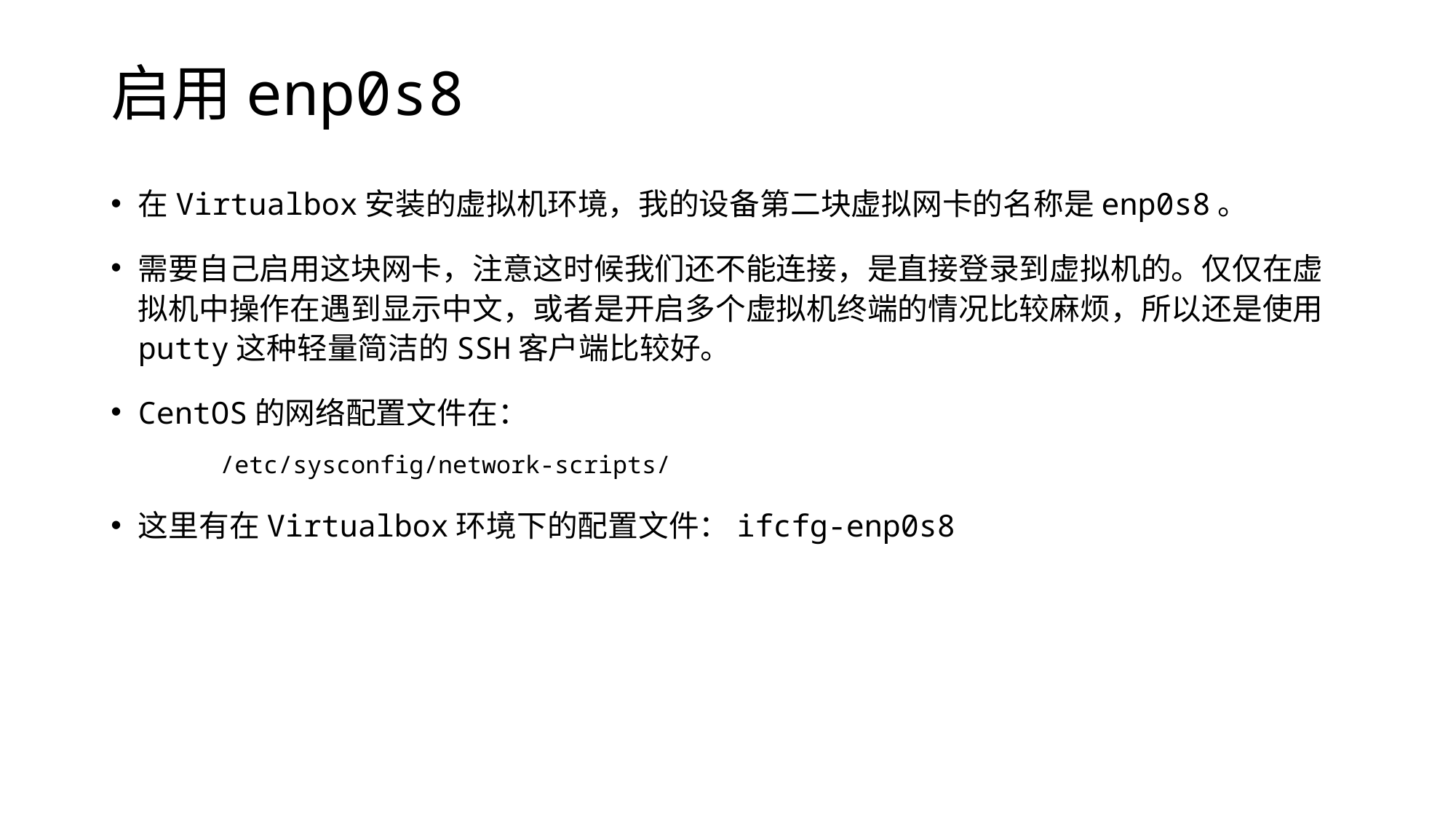

# 启用enp0s8
在Virtualbox安装的虚拟机环境，我的设备第二块虚拟网卡的名称是enp0s8。
需要自己启用这块网卡，注意这时候我们还不能连接，是直接登录到虚拟机的。仅仅在虚拟机中操作在遇到显示中文，或者是开启多个虚拟机终端的情况比较麻烦，所以还是使用putty这种轻量简洁的SSH客户端比较好。
CentOS的网络配置文件在：
/etc/sysconfig/network-scripts/
这里有在Virtualbox环境下的配置文件：ifcfg-enp0s8